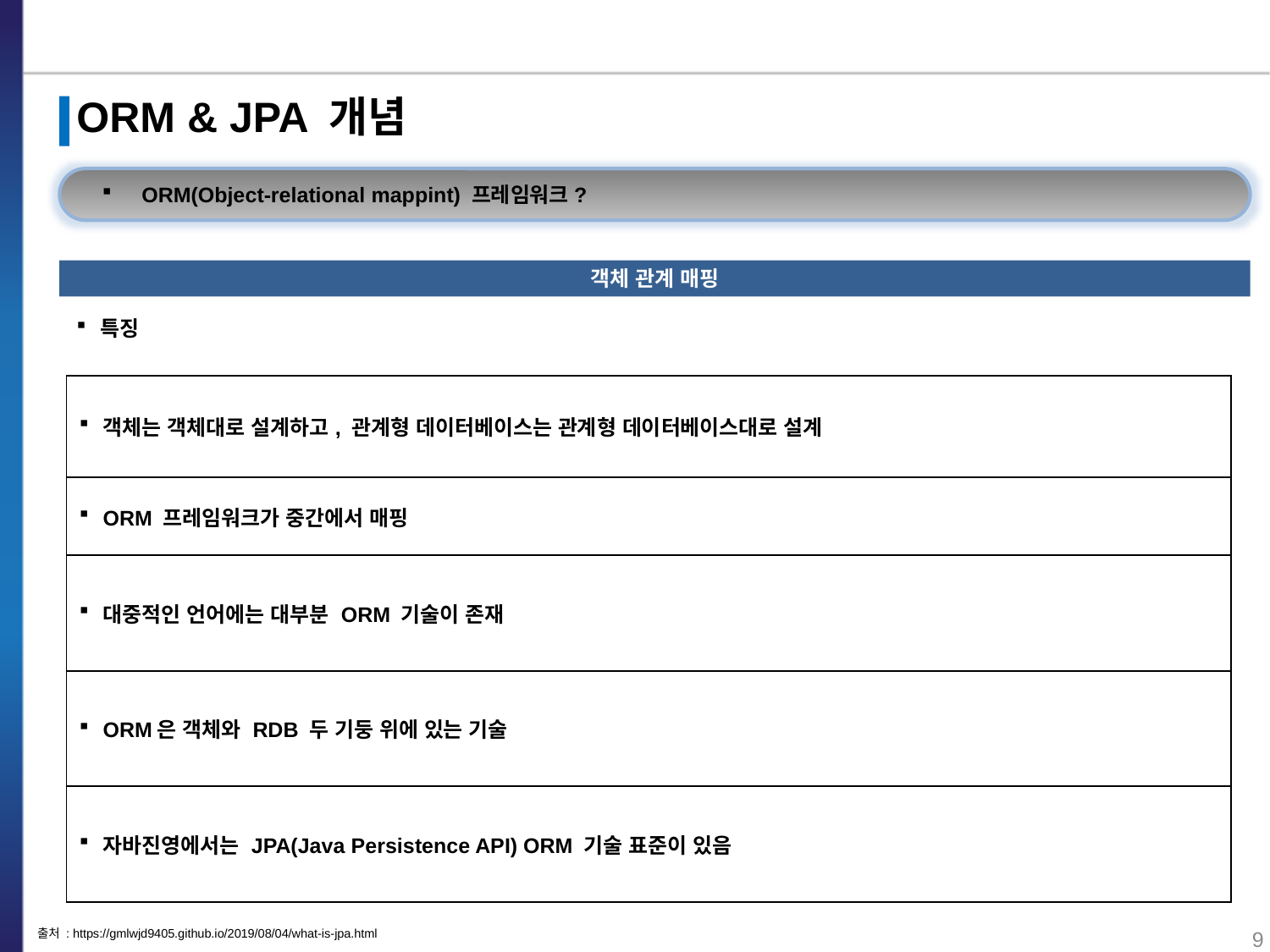

ORM & JPA 개념

ORM(Object-relational mappint) 프레임워크?
객체 관계 매핑
특징
| 객체는 객체대로 설계하고, 관계형 데이터베이스는 관계형 데이터베이스대로 설계 |
| --- |
| ORM 프레임워크가 중간에서 매핑 |
| 대중적인 언어에는 대부분 ORM 기술이 존재 |
| ORM은 객체와 RDB 두 기둥 위에 있는 기술 |
| 자바진영에서는 JPA(Java Persistence API) ORM 기술 표준이 있음 |
9
출처 : https://gmlwjd9405.github.io/2019/08/04/what-is-jpa.html